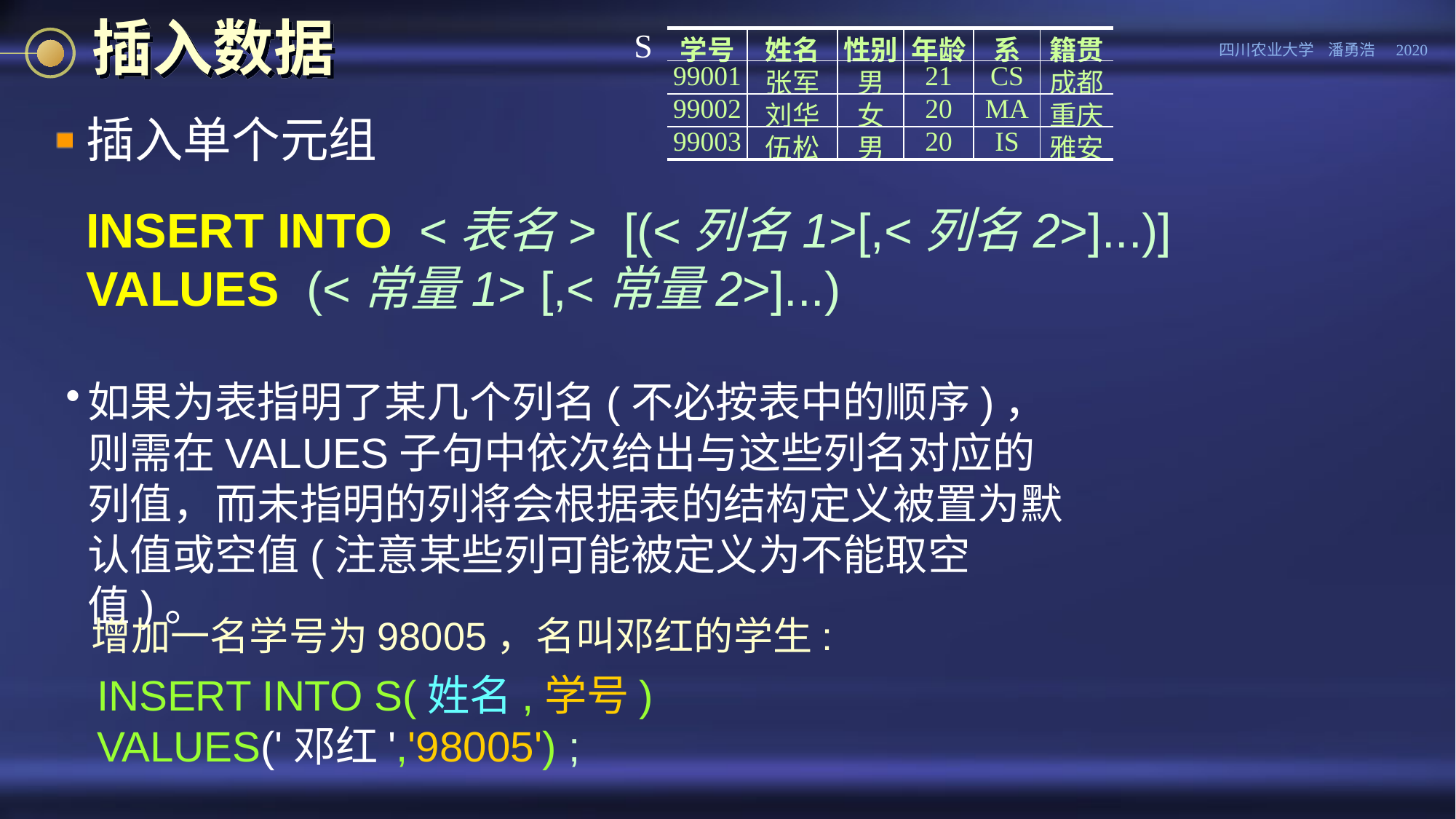

# 插入数据
S
| 学号 | 姓名 | 性别 | 年龄 | 系 | 籍贯 |
| --- | --- | --- | --- | --- | --- |
| 99001 | 张军 | 男 | 21 | CS | 成都 |
| 99002 | 刘华 | 女 | 20 | MA | 重庆 |
| 99003 | 伍松 | 男 | 20 | IS | 雅安 |
插入单个元组
	INSERT INTO  <表名>  [(<列名1>[,<列名2>]...)]
	VALUES  (<常量1> [,<常量2>]...)
如果为表指明了某几个列名(不必按表中的顺序)，则需在VALUES子句中依次给出与这些列名对应的列值，而未指明的列将会根据表的结构定义被置为默认值或空值(注意某些列可能被定义为不能取空值)。
增加一名学号为98005，名叫邓红的学生:
INSERT INTO S(姓名,学号)
VALUES('邓红','98005') ;